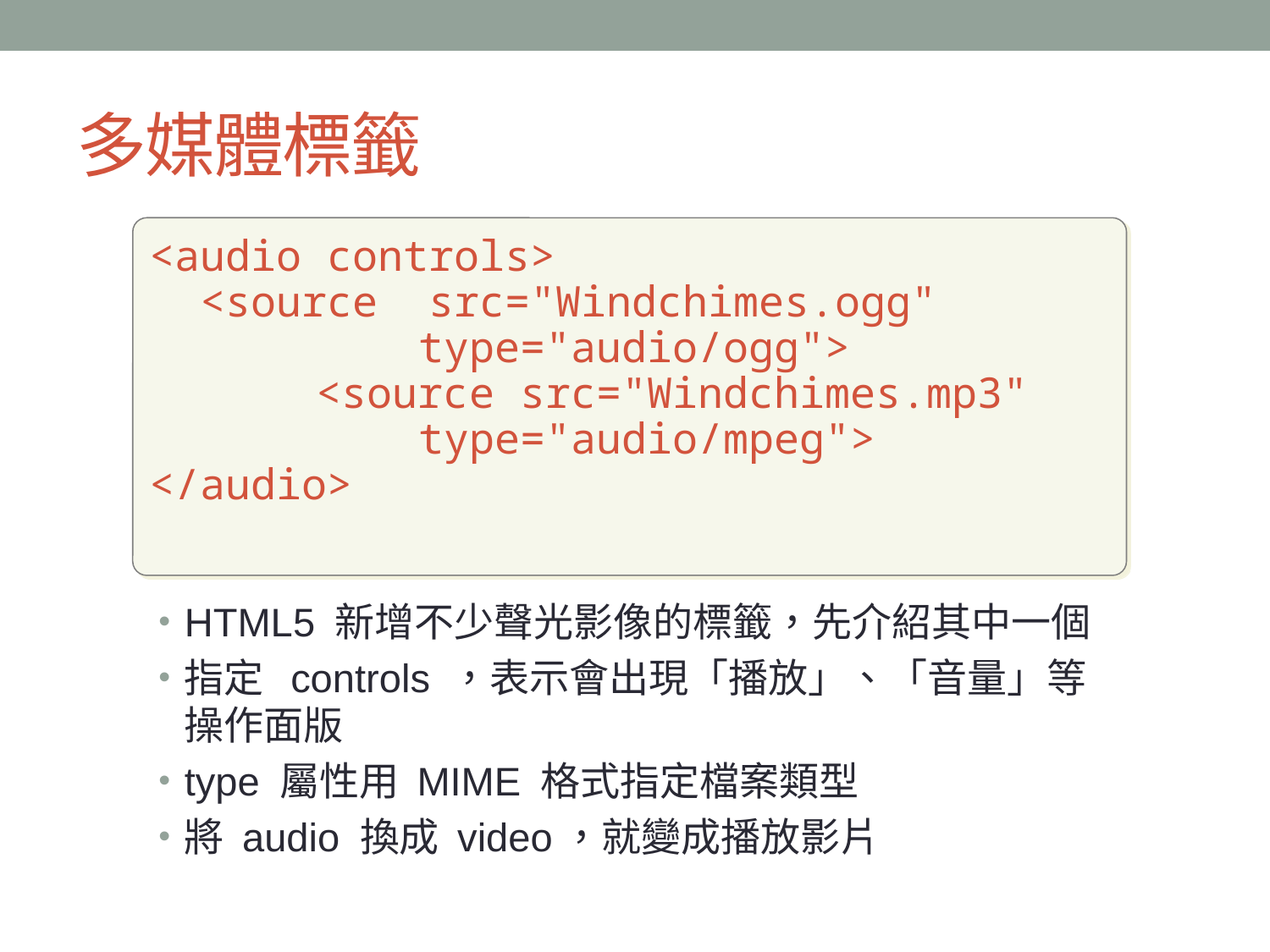

# 多媒體標籤
<audio controls>
  <source  src="Windchimes.ogg"
         type="audio/ogg">
		<source src="Windchimes.mp3"
         type="audio/mpeg">
</audio>

HTML5 新增不少聲光影像的標籤，先介紹其中一個
指定  controls ，表示會出現「播放」、「音量」等操作面版
type 屬性用 MIME 格式指定檔案類型
將 audio 換成 video，就變成播放影片